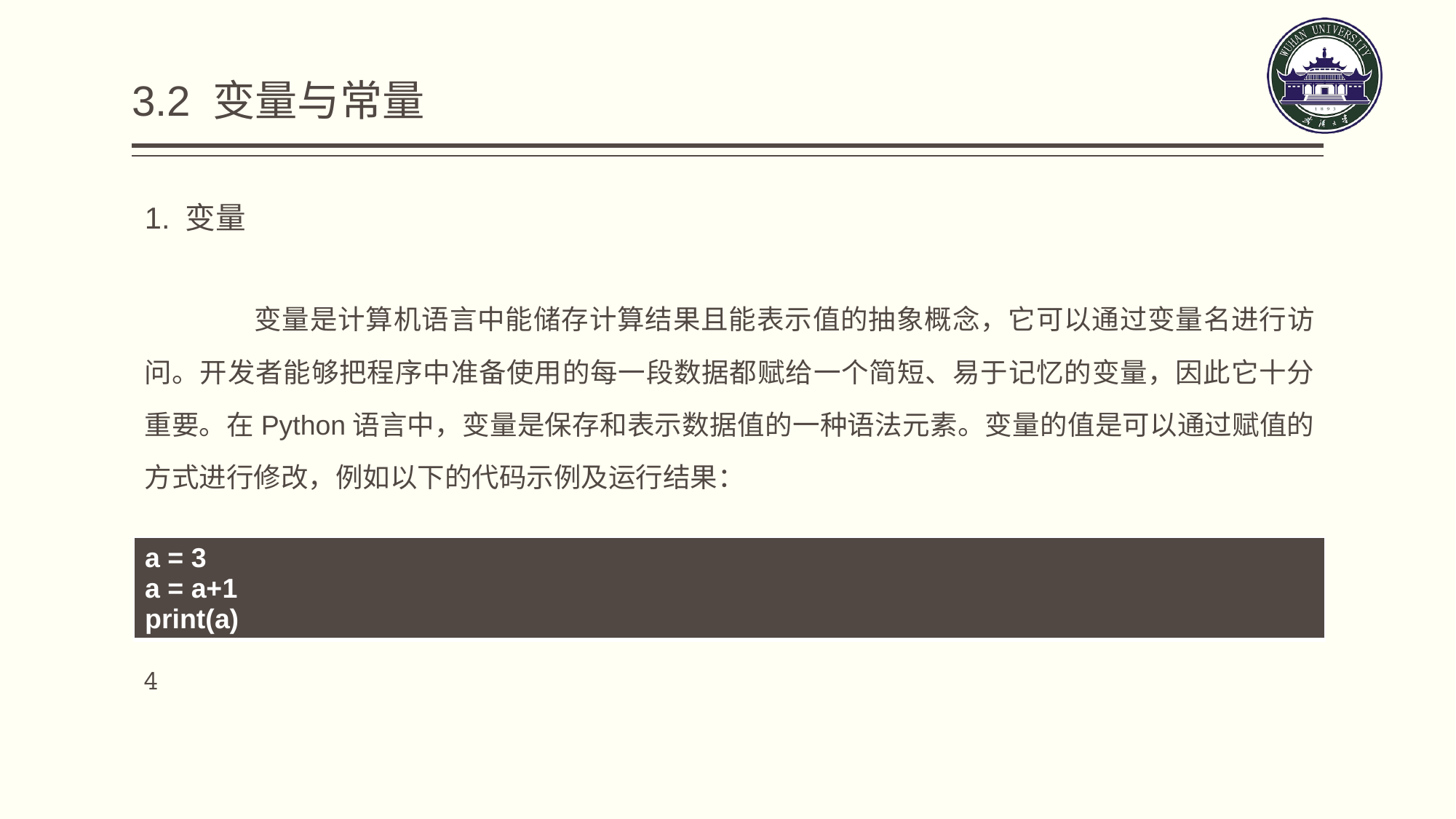

3.2 变量与常量
1. 变量
	变量是计算机语言中能储存计算结果且能表示值的抽象概念，它可以通过变量名进行访问。开发者能够把程序中准备使用的每一段数据都赋给一个简短、易于记忆的变量，因此它十分重要。在Python语言中，变量是保存和表示数据值的一种语法元素。变量的值是可以通过赋值的方式进行修改，例如以下的代码示例及运行结果：
| a = 3 a = a+1 print(a) |
| --- |
4